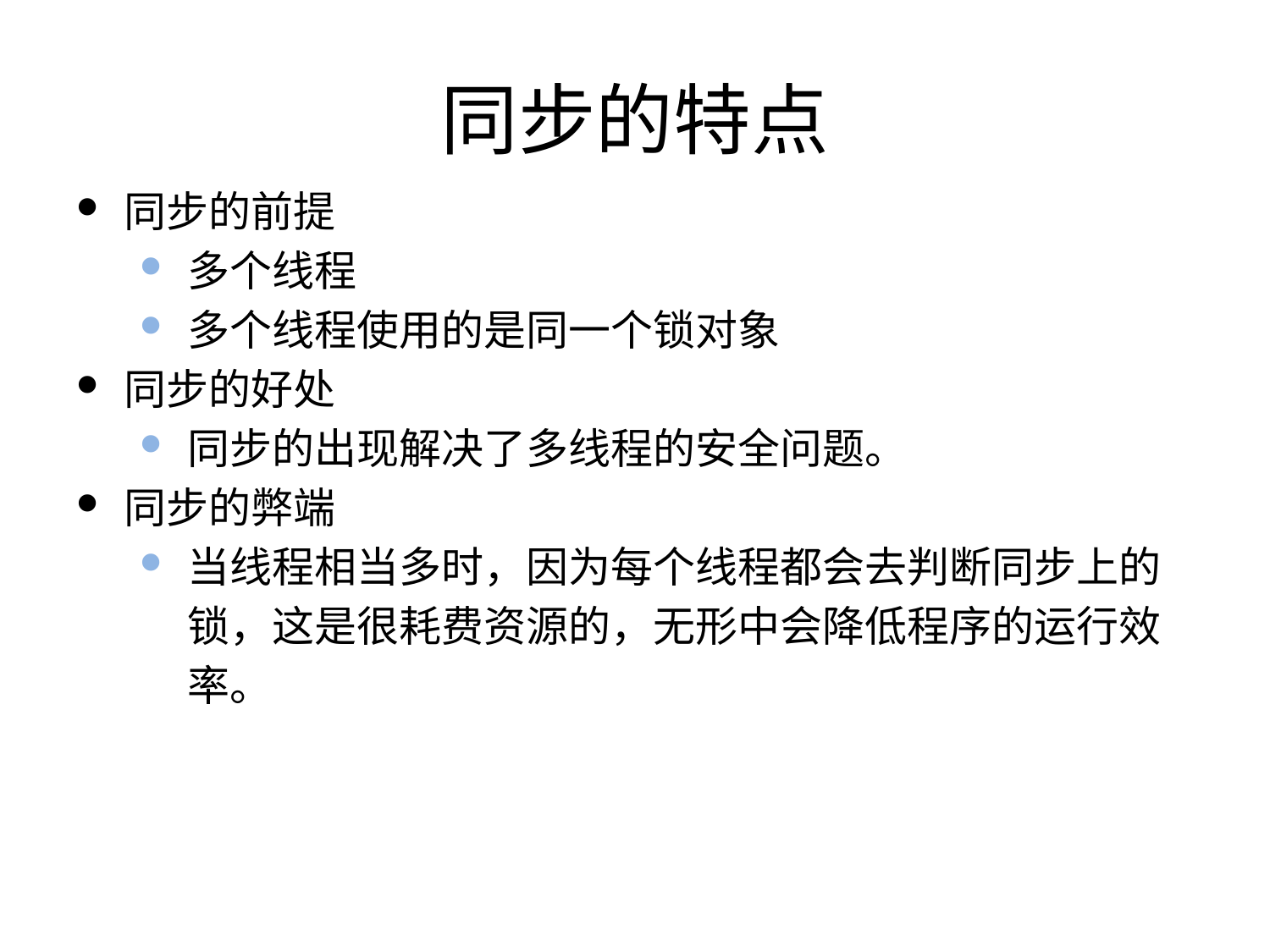

# 同步的特点
同步的前提
多个线程
多个线程使用的是同一个锁对象
同步的好处
同步的出现解决了多线程的安全问题。
同步的弊端
当线程相当多时，因为每个线程都会去判断同步上的锁，这是很耗费资源的，无形中会降低程序的运行效率。